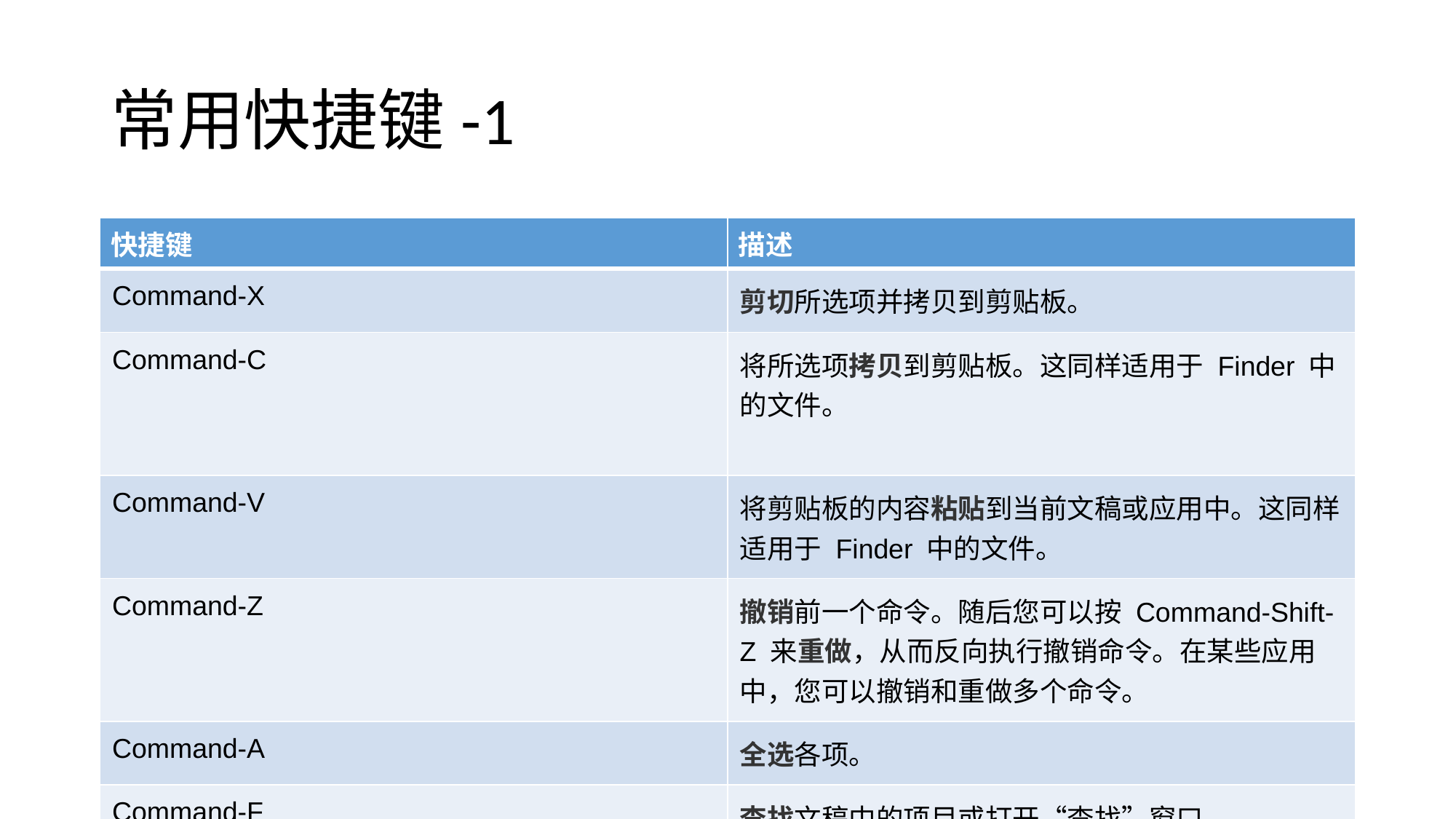

# 常用快捷键-1
| 快捷键 | 描述 |
| --- | --- |
| Command-X | 剪切所选项并拷贝到剪贴板。 |
| Command-C | 将所选项拷贝到剪贴板。这同样适用于 Finder 中的文件。 |
| Command-V | 将剪贴板的内容粘贴到当前文稿或应用中。这同样适用于 Finder 中的文件。 |
| Command-Z | 撤销前一个命令。随后您可以按 Command-Shift-Z 来重做，从而反向执行撤销命令。在某些应用中，您可以撤销和重做多个命令。 |
| Command-A | 全选各项。 |
| Command-F | 查找文稿中的项目或打开“查找”窗口。 |